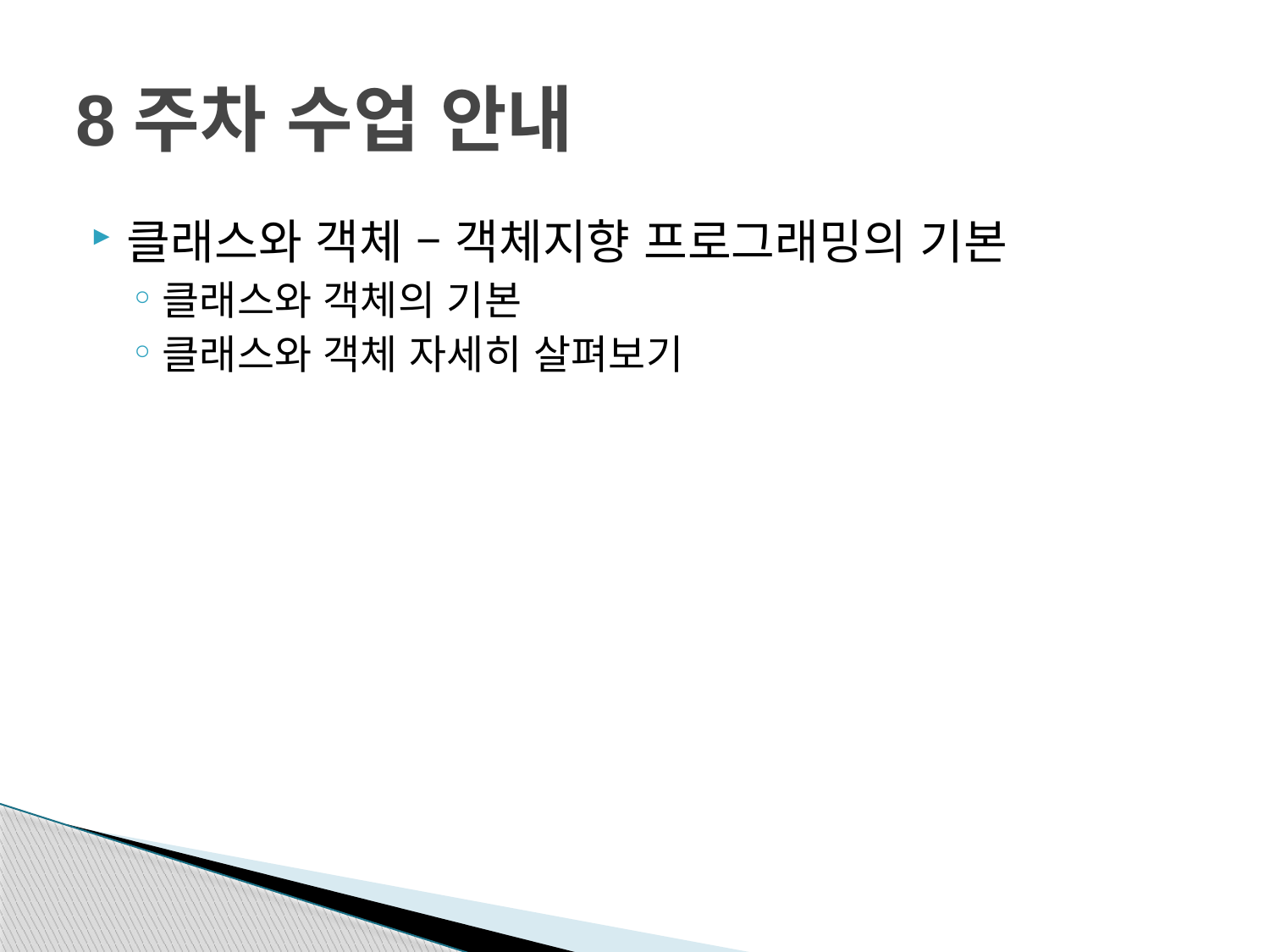

# 8주차 수업 안내
클래스와 객체 – 객체지향 프로그래밍의 기본
클래스와 객체의 기본
클래스와 객체 자세히 살펴보기